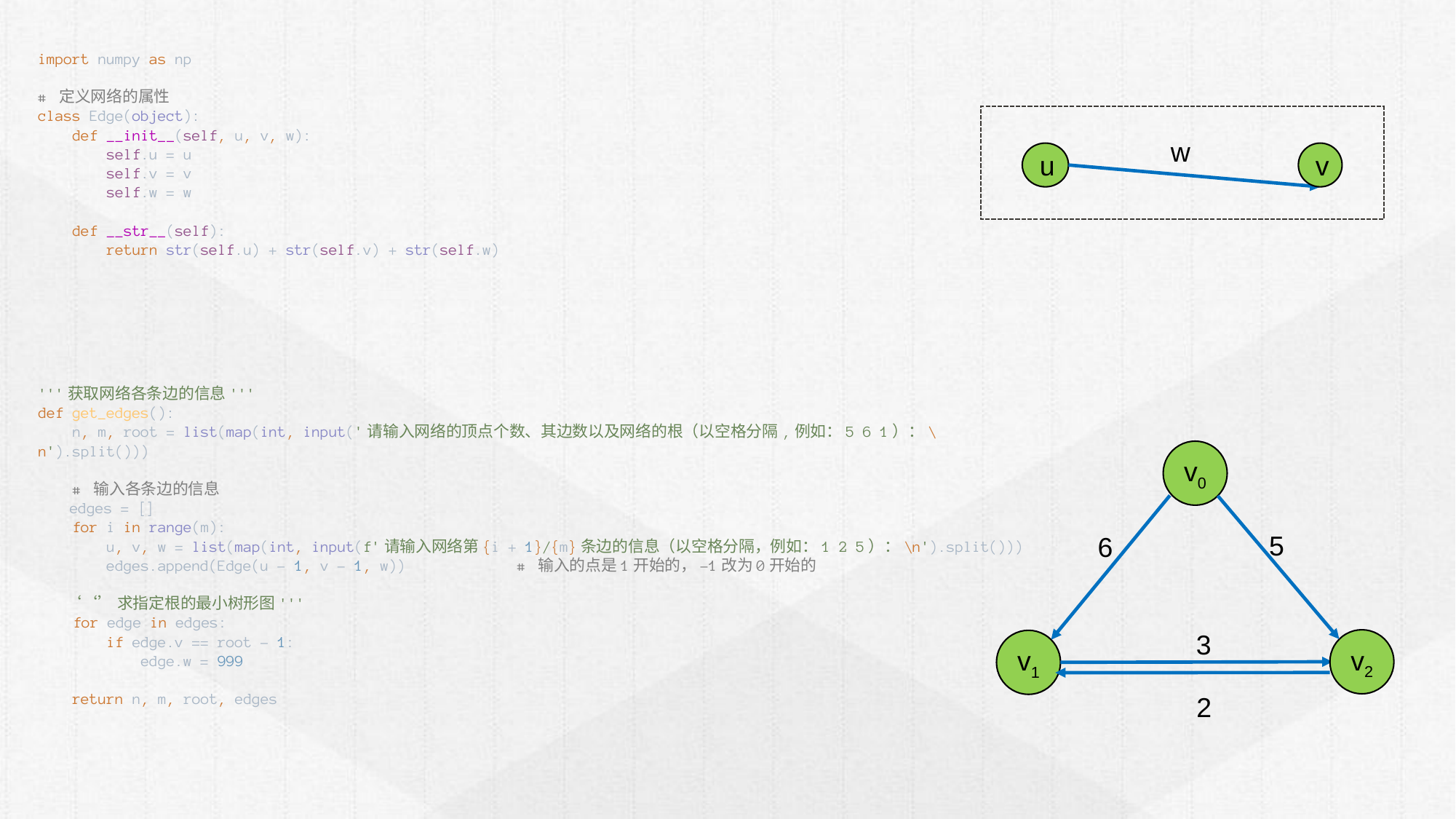

import numpy as np
# 定义网络的属性
class Edge(object):
    def __init__(self, u, v, w):
        self.u = u
        self.v = v
        self.w = w
    def __str__(self):
        return str(self.u) + str(self.v) + str(self.w)

w
u
v
'''获取网络各条边的信息'''
def get_edges():
    n, m, root = list(map(int, input('请输入网络的顶点个数、其边数以及网络的根（以空格分隔,例如：5 6 1）：\n').split()))
    # 输入各条边的信息
        edges = []
    for i in range(m):
        u, v, w = list(map(int, input(f'请输入网络第{i + 1}/{m}条边的信息（以空格分隔，例如：1 2 5）：\n').split()))
        edges.append(Edge(u - 1, v - 1, w))             # 输入的点是1开始的，-1改为0开始的
        ‘‘’求指定根的最小树形图'''
        for edge in edges:
        if edge.v == root - 1:
            edge.w = 999
    return n, m, root, edges
v0
v2
v1
5
6
3
2